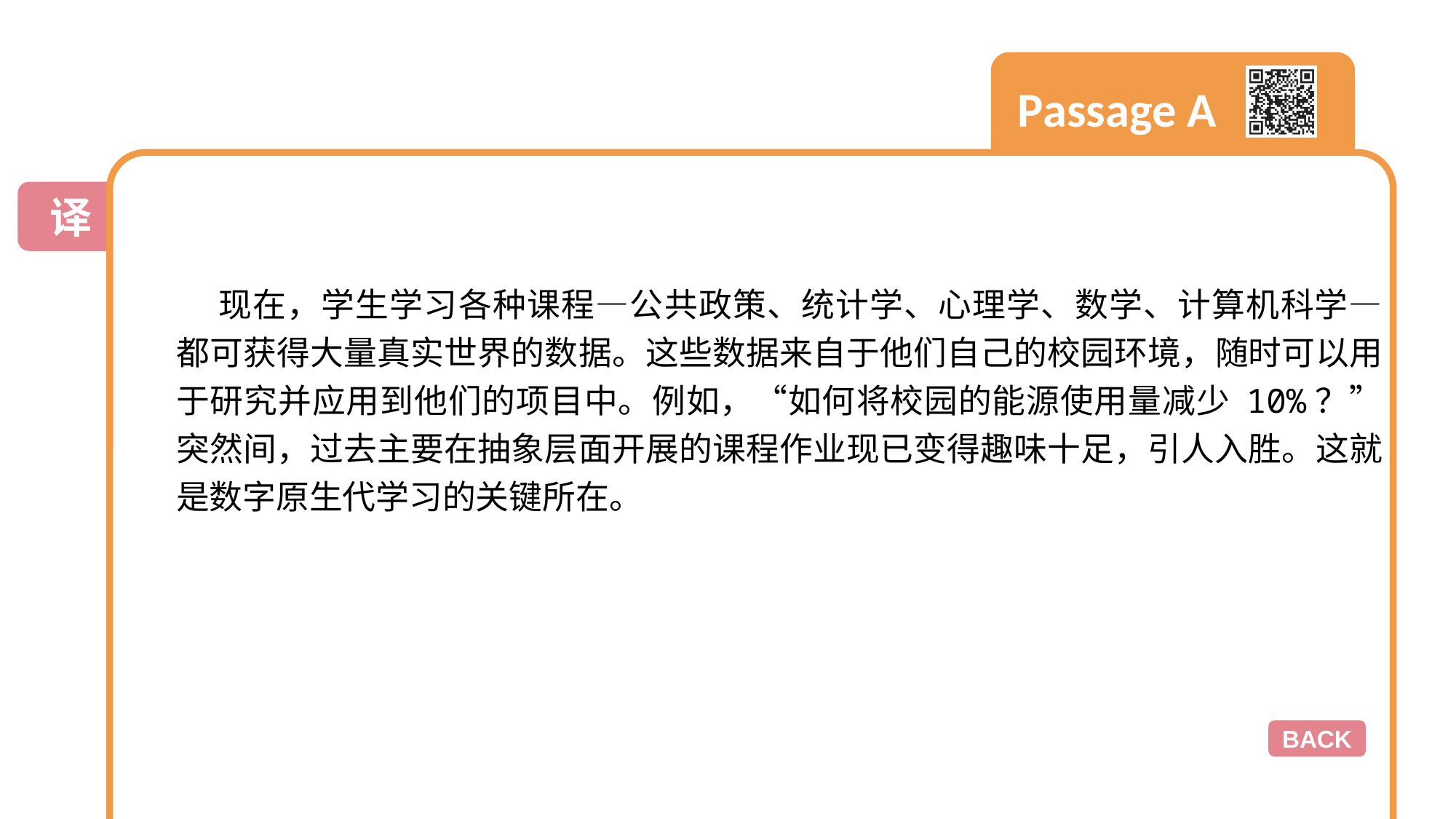

现在，学生学习各种课程—公共政策、统计学、心理学、数学、计算机科学—都可获得大量真实世界的数据。这些数据来自于他们自己的校园环境，随时可以用于研究并应用到他们的项目中。例如，“如何将校园的能源使用量减少 10%？”突然间，过去主要在抽象层面开展的课程作业现已变得趣味十足，引人入胜。这就是数字原生代学习的关键所在。

BACK